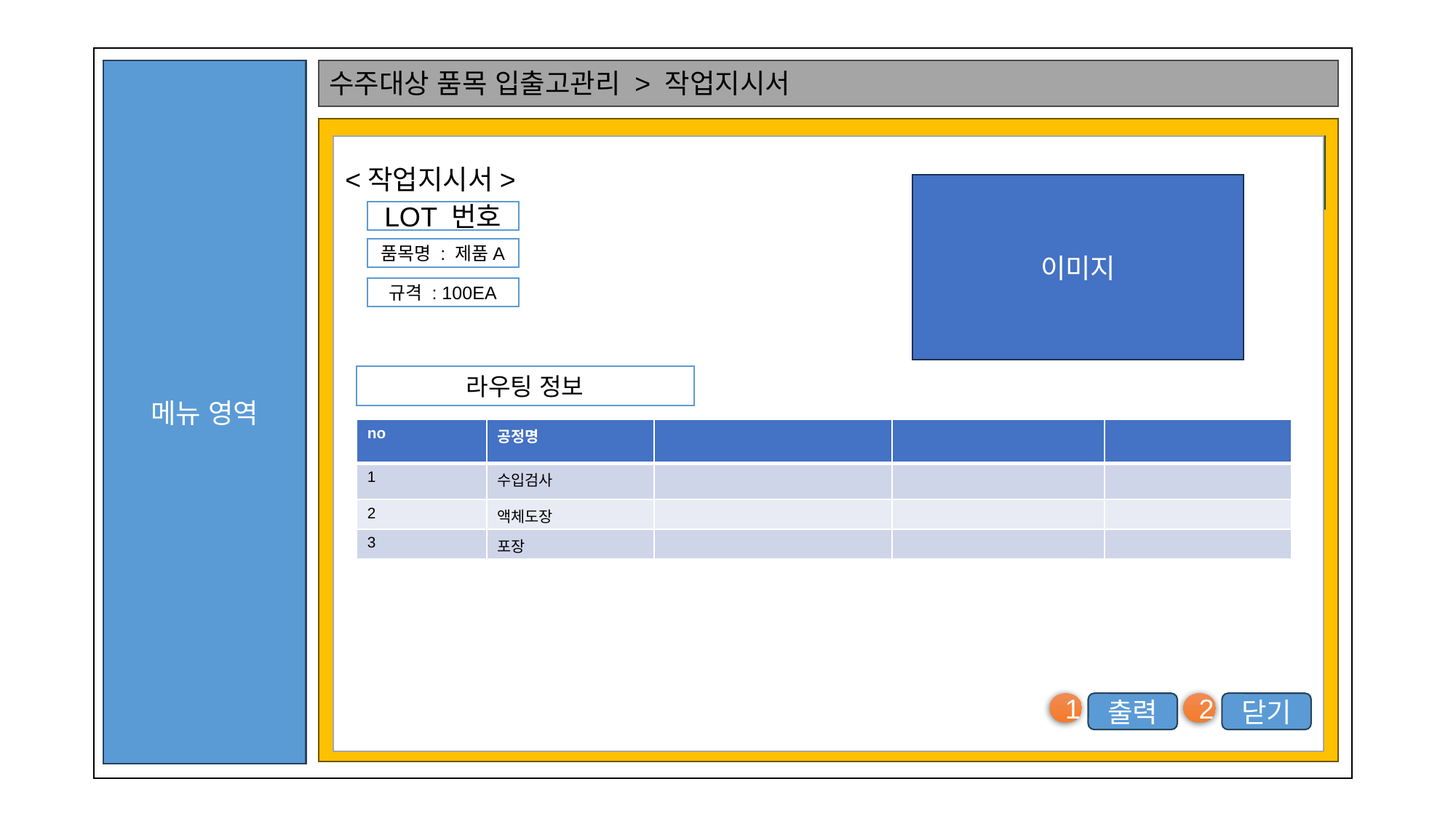

메뉴 영역

수주대상 품목 입출고관리 > 작업지시서

Content영역

<작업지시서>
이미지
LOT 번호
품목명 : 제품A
규격 : 100EA
라우팅 정보
| no | 공정명 |  |  |  |
| --- | --- | --- | --- | --- |
| 1 | 수입검사 |  |  |  |
| 2 | 액체도장 |  |  |  |
| 3 | 포장 |  |  |  |
1
2
출력
닫기